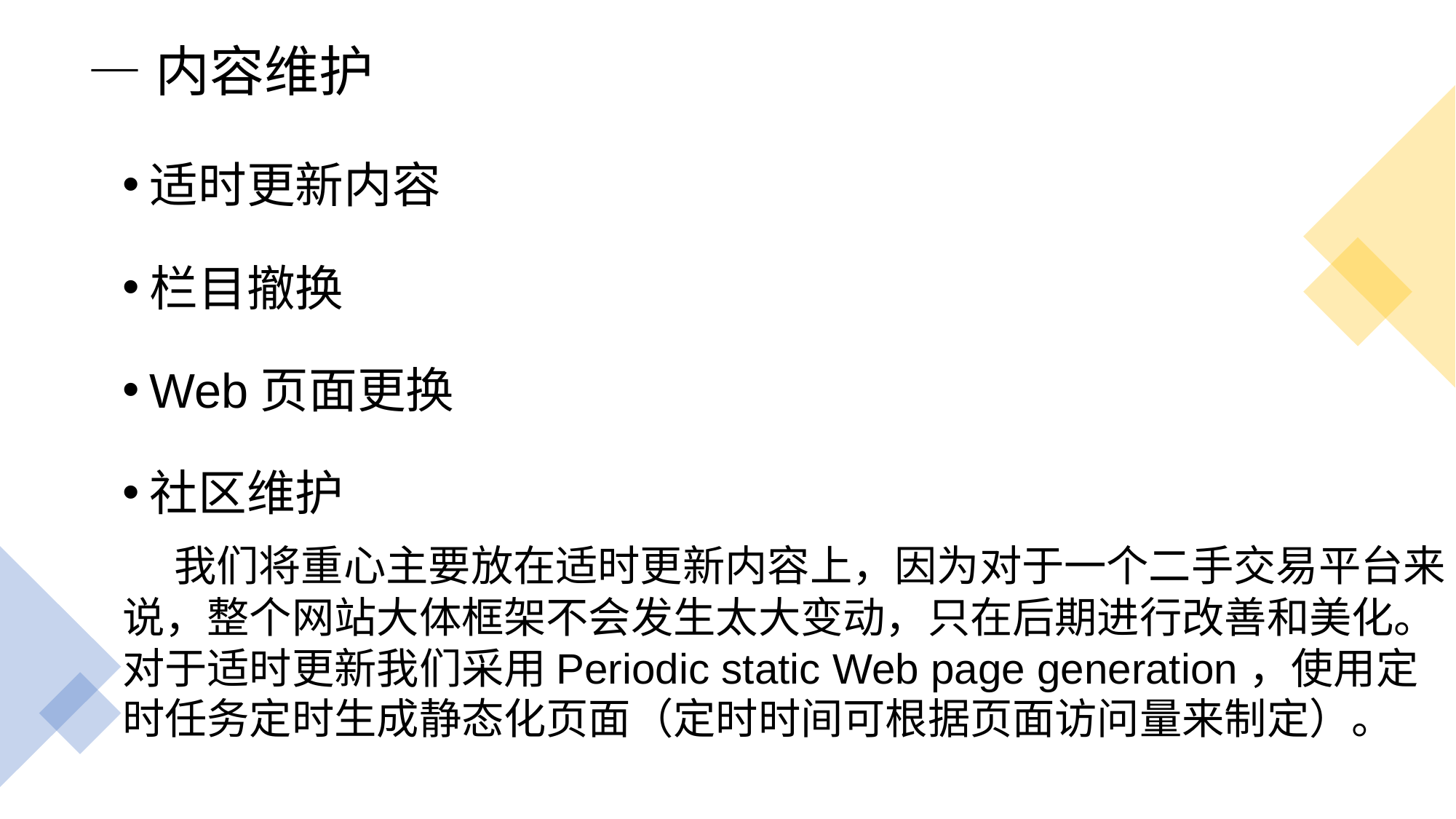

# —内容维护
适时更新内容
栏目撤换
Web页面更换
社区维护
    我们将重心主要放在适时更新内容上，因为对于一个二手交易平台来说，整个网站大体框架不会发生太大变动，只在后期进行改善和美化。对于适时更新我们采用Periodic static Web page generation，使用定时任务定时生成静态化页面（定时时间可根据页面访问量来制定）。